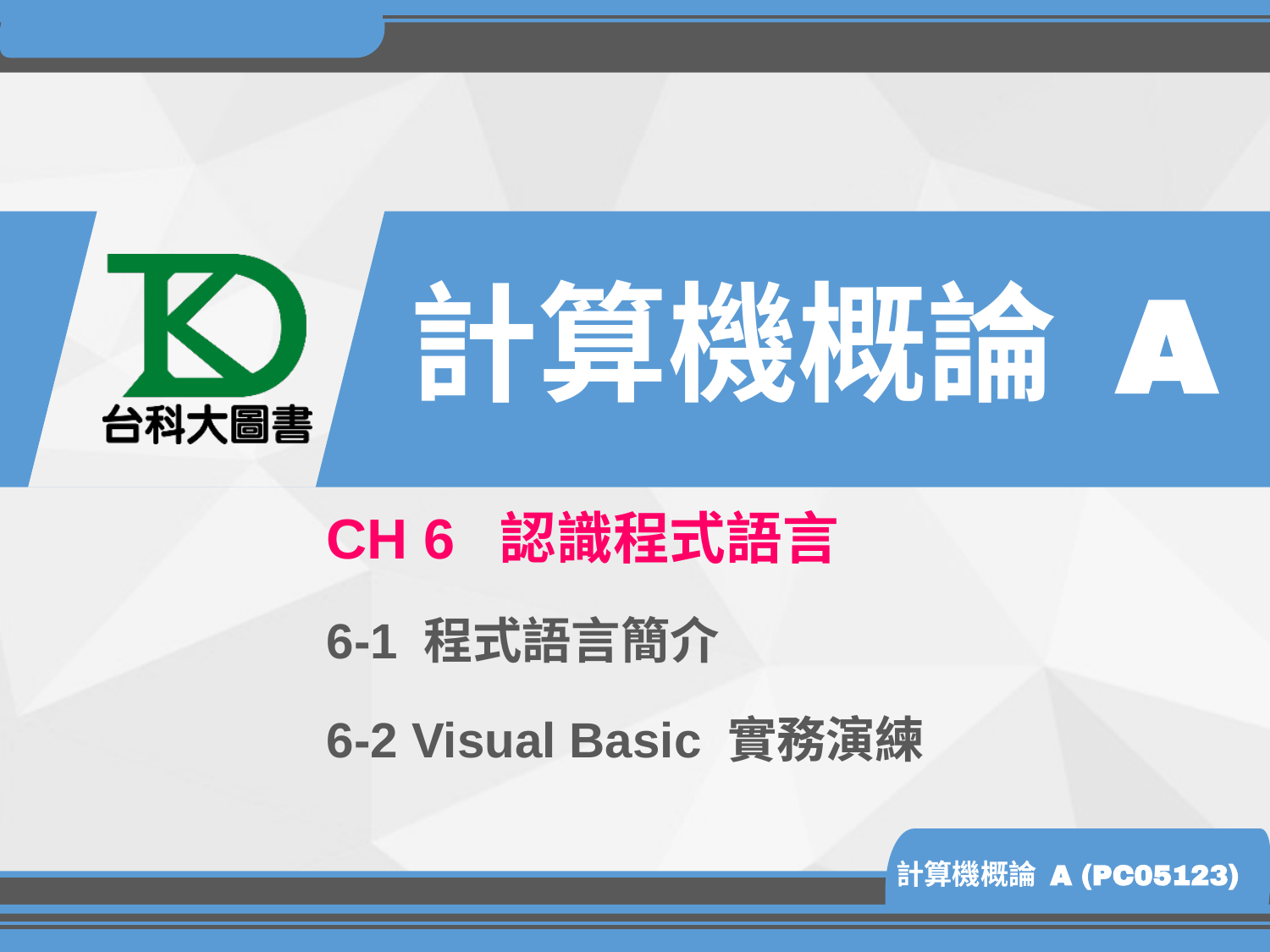

# 計算機概論 A
CH 6  認識程式語言
6-1 程式語言簡介
6-2 Visual Basic 實務演練
計算機概論 A (PC05123)